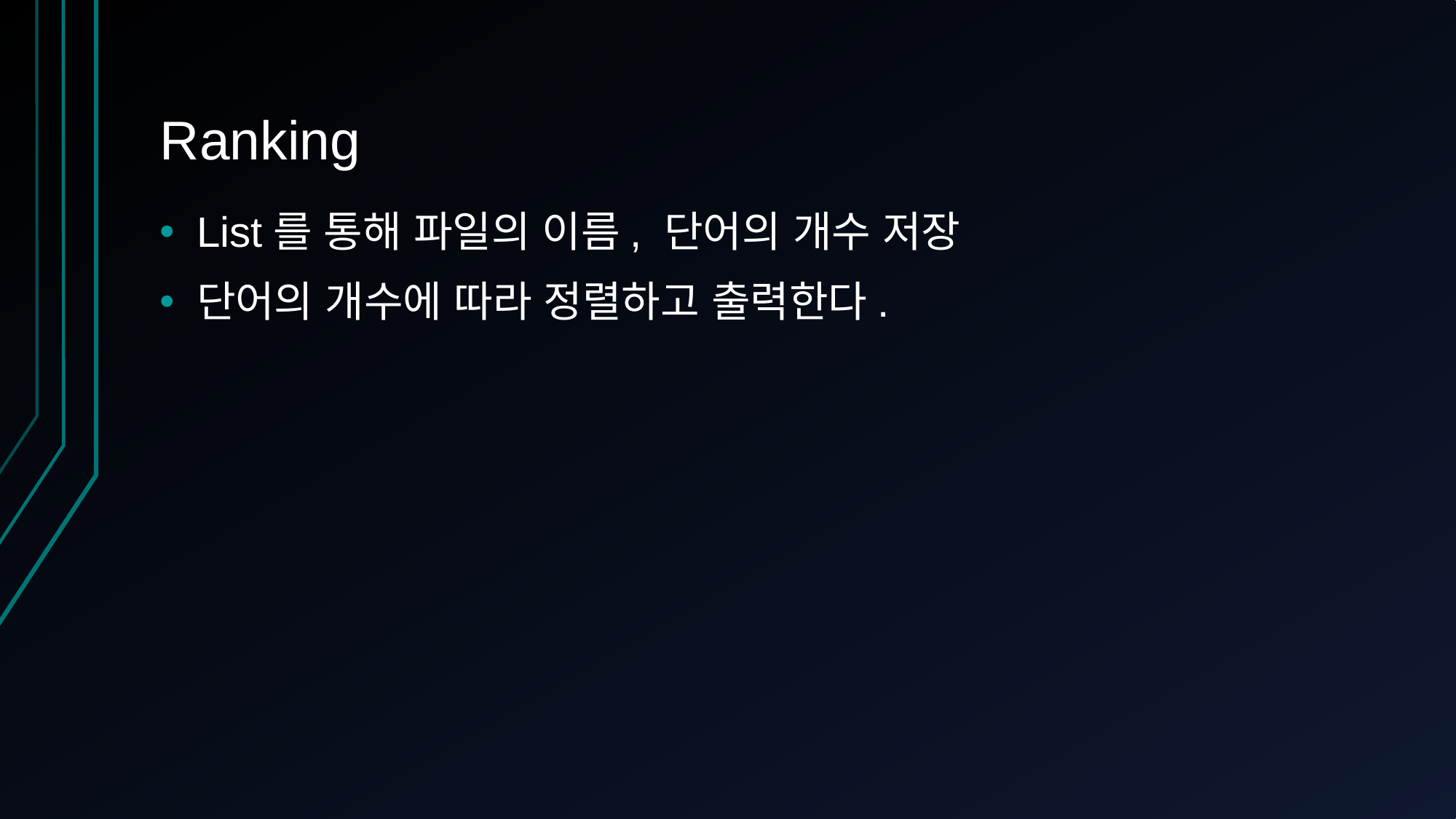

# Ranking
List를 통해 파일의 이름, 단어의 개수 저장
단어의 개수에 따라 정렬하고 출력한다.